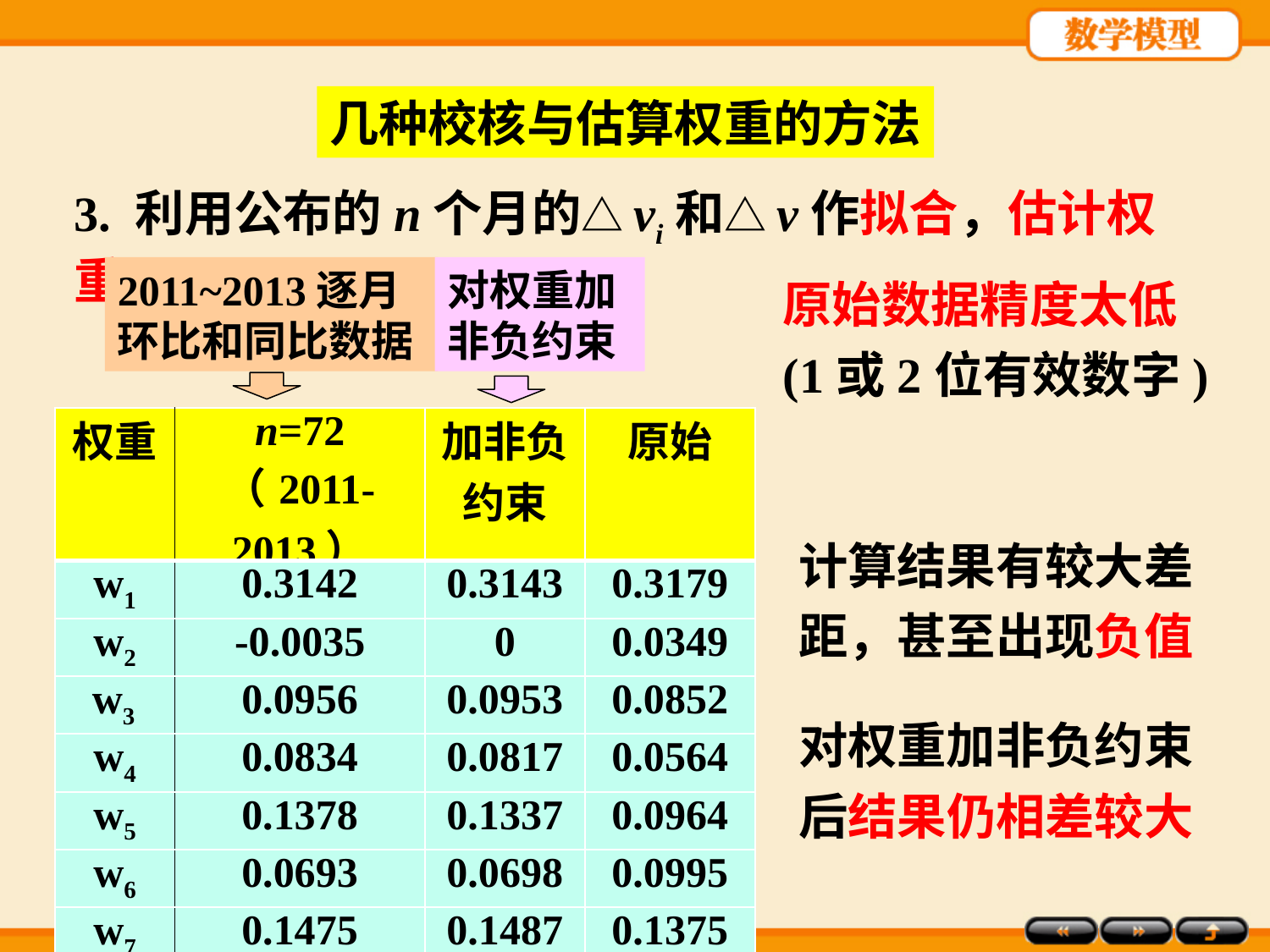

几种校核与估算权重的方法
3. 利用公布的n个月的△vi和△v作拟合，估计权重.
原始数据精度太低(1或2位有效数字)
2011~2013逐月环比和同比数据

对权重加非负约束

| 权重 | n=72 （2011-2013） | 加非负约束 | 原始 |
| --- | --- | --- | --- |
| w1 | 0.3142 | 0.3143 | 0.3179 |
| w2 | -0.0035 | 0 | 0.0349 |
| w3 | 0.0956 | 0.0953 | 0.0852 |
| w4 | 0.0834 | 0.0817 | 0.0564 |
| w5 | 0.1378 | 0.1337 | 0.0964 |
| w6 | 0.0693 | 0.0698 | 0.0995 |
| w7 | 0.1475 | 0.1487 | 0.1375 |
| w8 | 0.1426 | 0.1439 | 0.1722 |
计算结果有较大差距，甚至出现负值
对权重加非负约束后结果仍相差较大